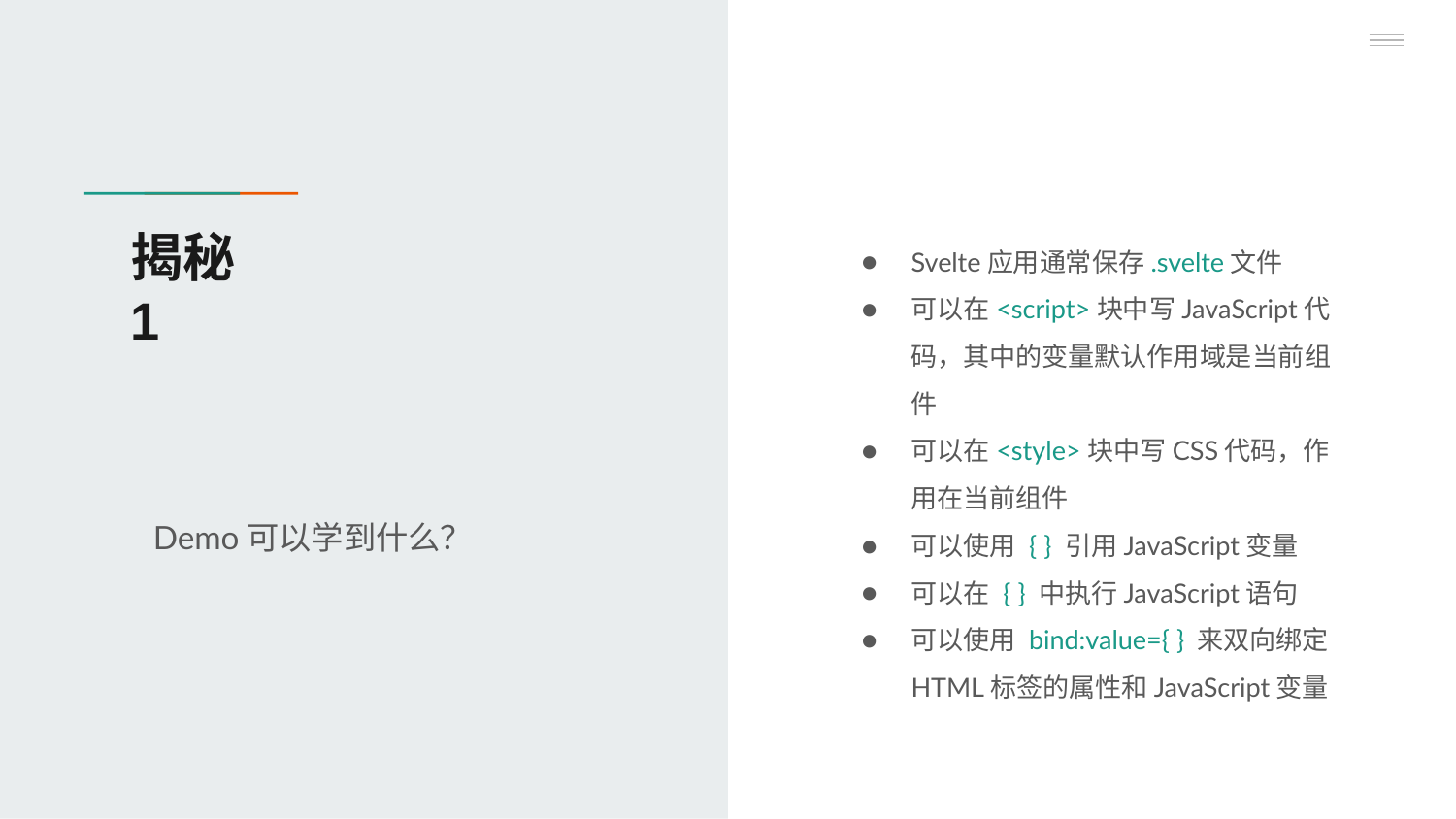

# 揭秘 1
Svelte应用通常保存.svelte文件
可以在<script>块中写JavaScript代码，其中的变量默认作用域是当前组件
可以在<style>块中写CSS代码，作用在当前组件
可以使用 { } 引用JavaScript变量
可以在 { } 中执行JavaScript语句
可以使用 bind:value={ } 来双向绑定HTML标签的属性和JavaScript变量
Demo可以学到什么？